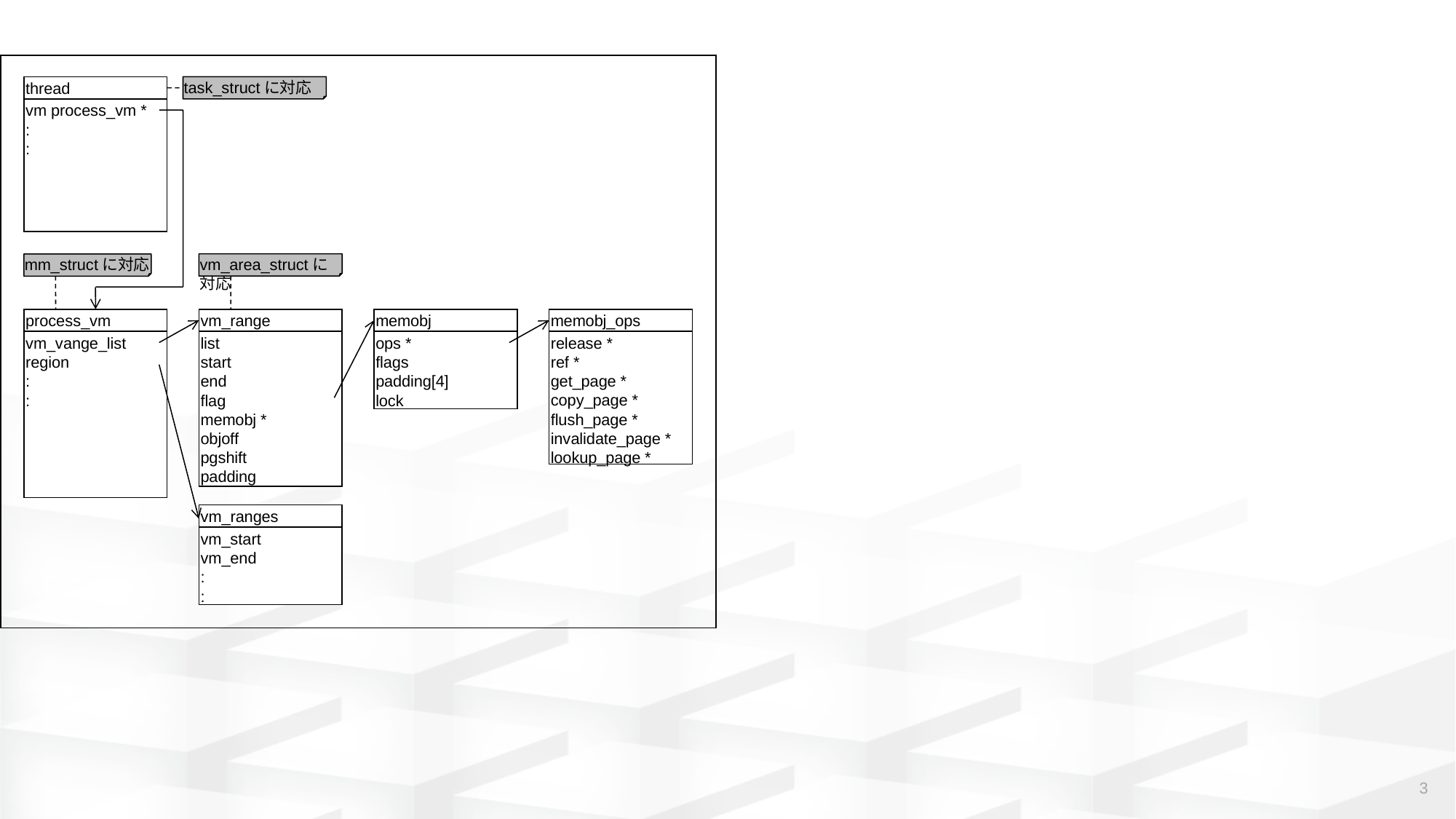

thread
task_structに対応

vm process_vm *
:
:

vm_area_structに対応
mm_structに対応

process_vm
vm_range
memobj
memobj_ops

vm_vange_list
region
:
:
list
start
end
flag
memobj *
objoff
pgshift
padding
ops *
flags
padding[4]
lock
release *
ref *
get_page *
copy_page *
flush_page *
invalidate_page *
lookup_page *

vm_ranges
vm_start
vm_end
:
:

3